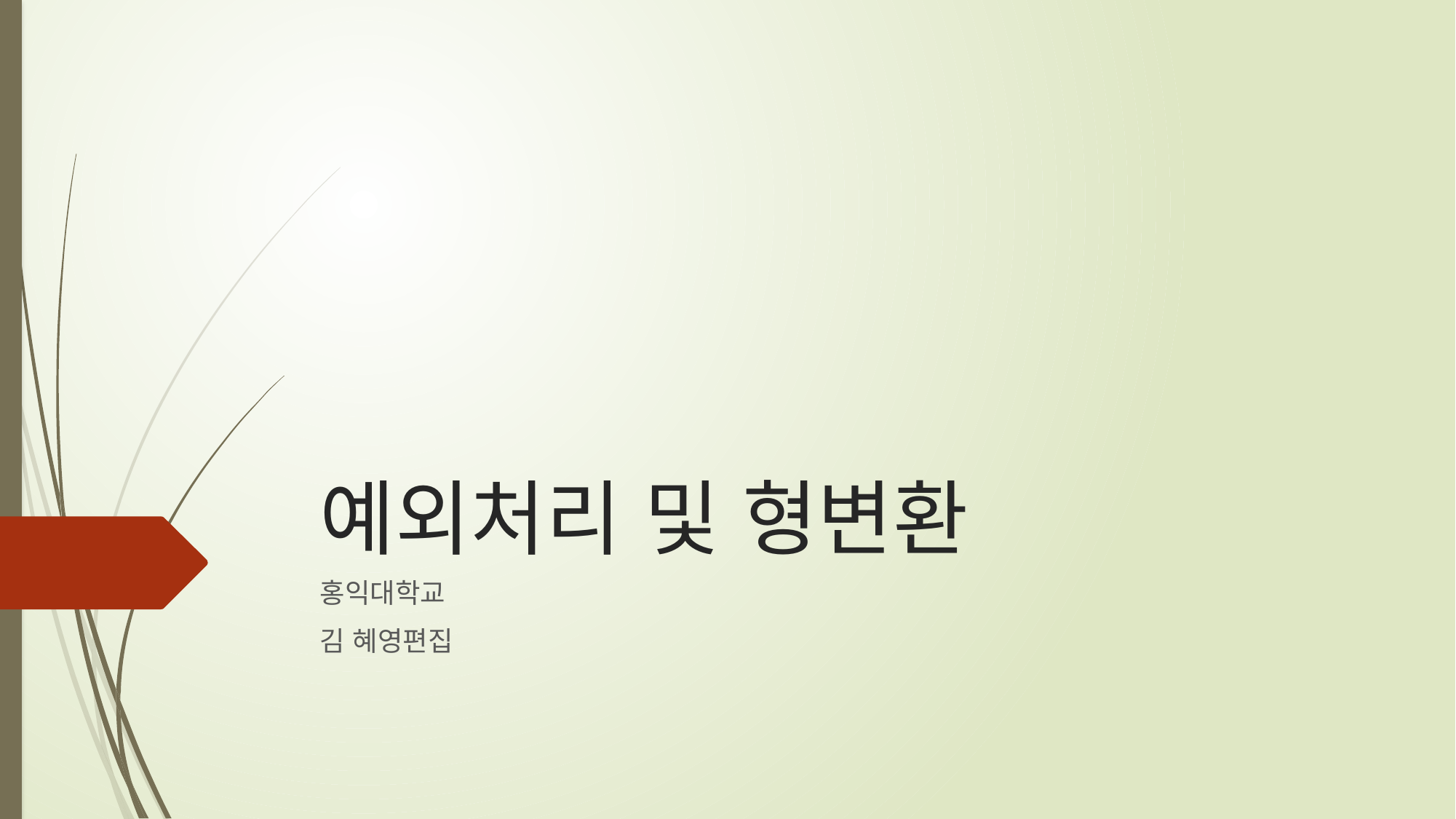

# 예외처리 및 형변환
홍익대학교
김 혜영편집